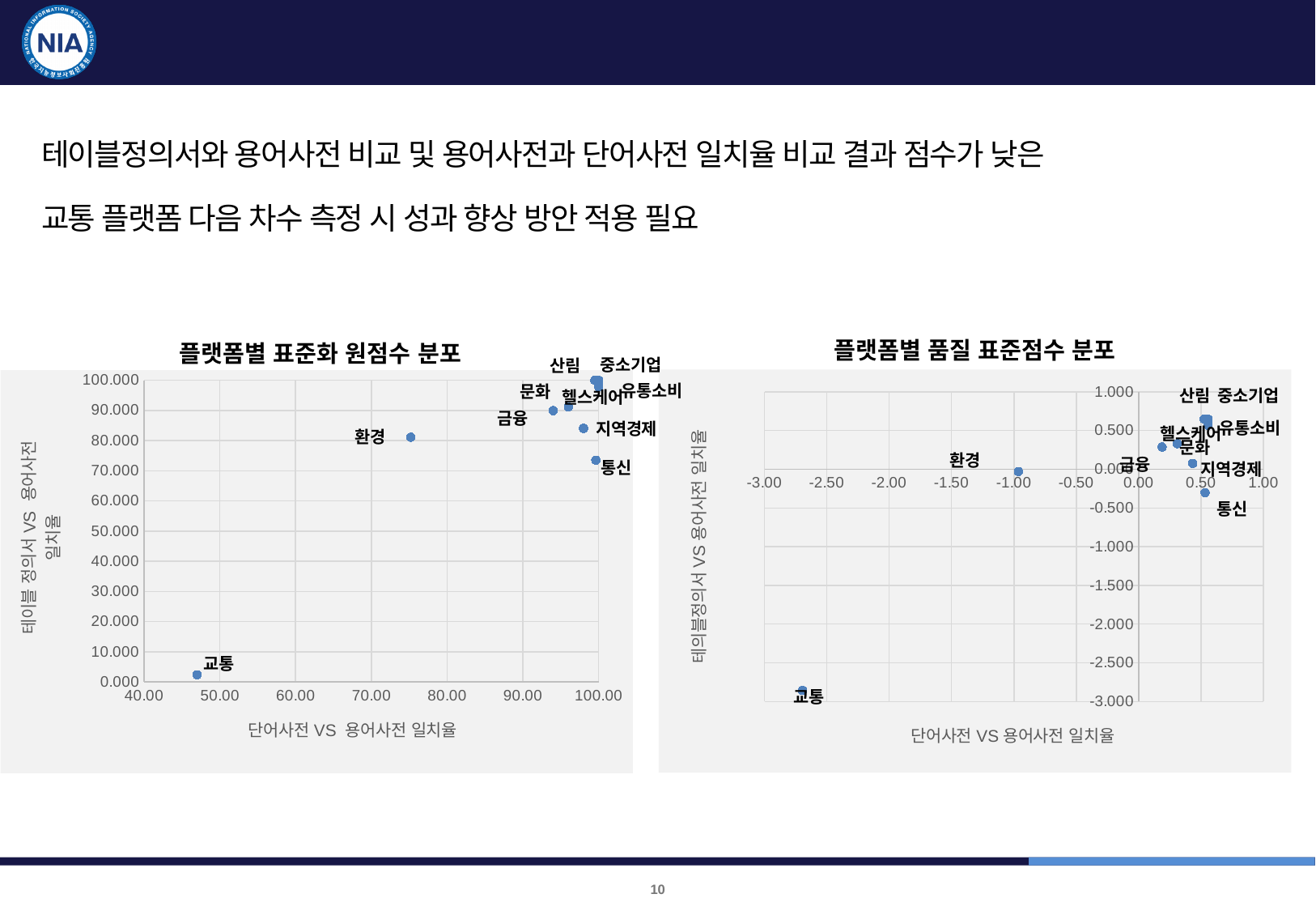

표준화진단 결과 : 종합 2
테이블정의서와 용어사전 비교 및 용어사전과 단어사전 일치율 비교 결과 점수가 낮은
교통 플랫폼 다음 차수 측정 시 성과 향상 방안 적용 필요

플랫폼별 품질 표준점수 분포
플랫폼별 표준화 원점수 분포
중소기업
산림

### Chart

| Category |  |
|---|---|
유통소비

### Chart

| Category | 테이블정의서VS용어 |
|---|---|
문화
산림
중소기업
헬스케어
금융
유통소비
지역경제
헬스케어
환경
문화
환경
금융
통신
지역경제
통신
교통
교통